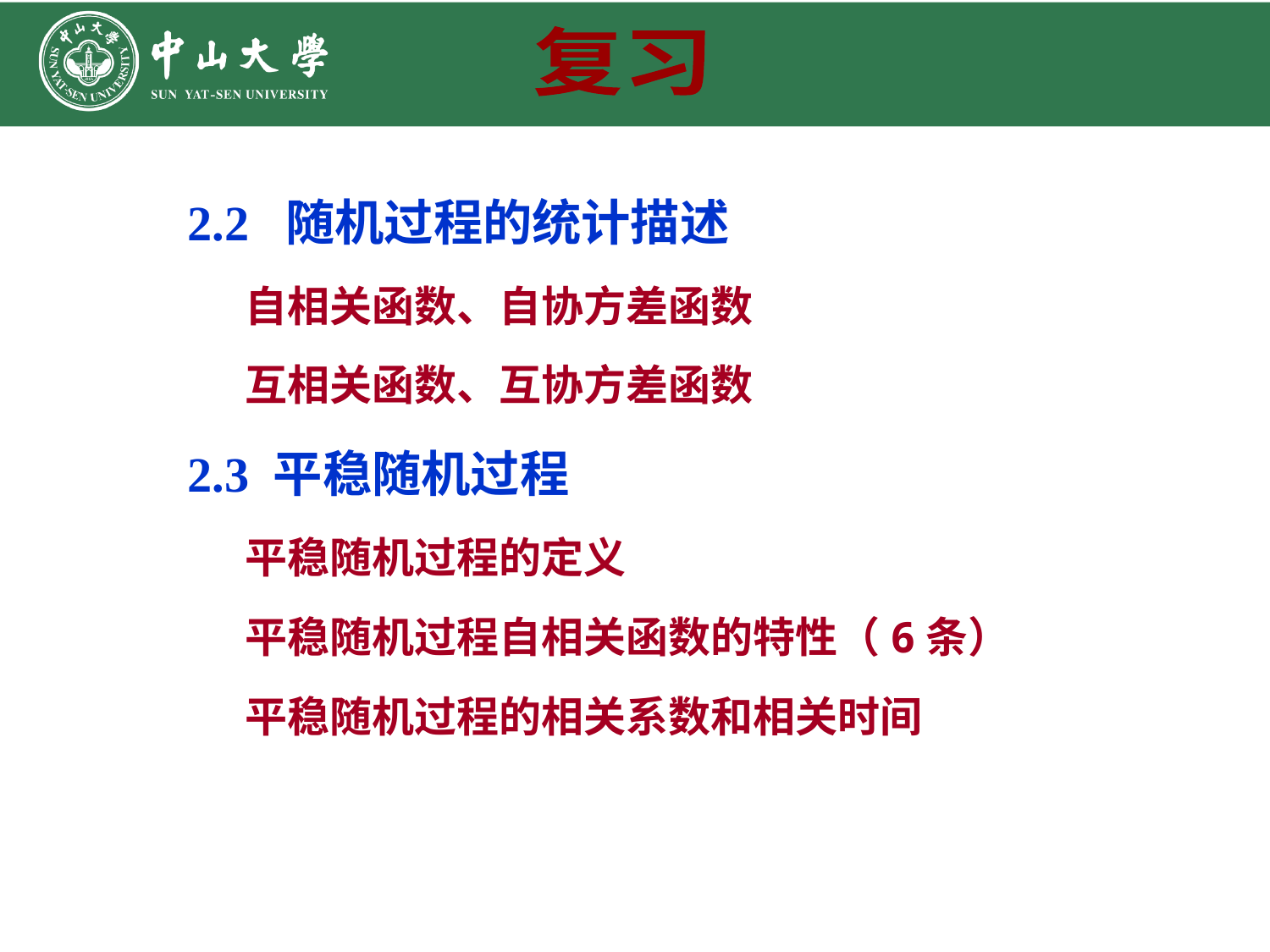

复习
2.2  随机过程的统计描述
     自相关函数、自协方差函数
     互相关函数、互协方差函数
2.3 平稳随机过程
     平稳随机过程的定义
     平稳随机过程自相关函数的特性（6条）
     平稳随机过程的相关系数和相关时间